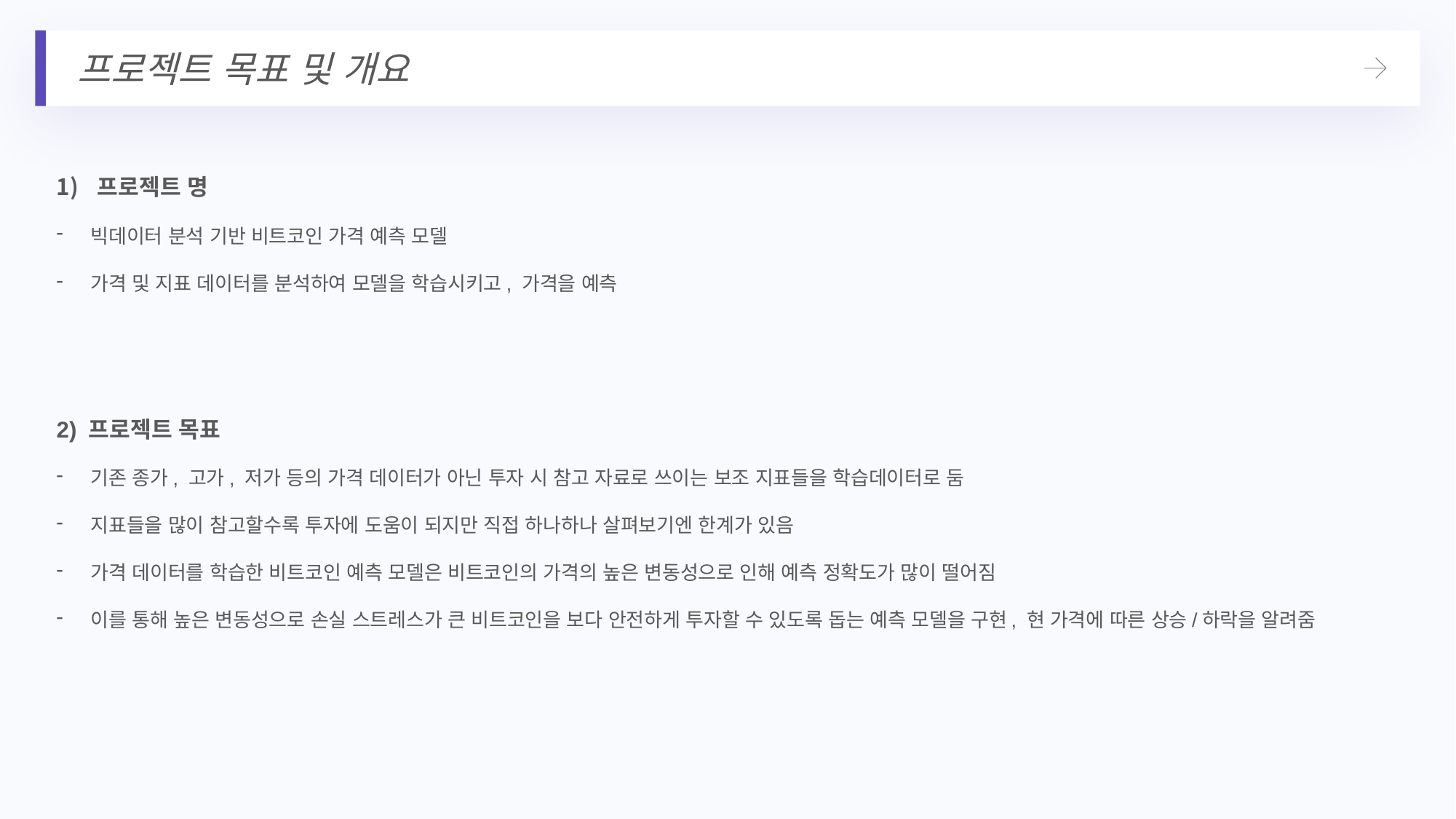

프로젝트 목표 및 개요

프로젝트 명
빅데이터 분석 기반 비트코인 가격 예측 모델
가격 및 지표 데이터를 분석하여 모델을 학습시키고, 가격을 예측
2) 프로젝트 목표
기존 종가, 고가, 저가 등의 가격 데이터가 아닌 투자 시 참고 자료로 쓰이는 보조 지표들을 학습데이터로 둠
지표들을 많이 참고할수록 투자에 도움이 되지만 직접 하나하나 살펴보기엔 한계가 있음
가격 데이터를 학습한 비트코인 예측 모델은 비트코인의 가격의 높은 변동성으로 인해 예측 정확도가 많이 떨어짐
이를 통해 높은 변동성으로 손실 스트레스가 큰 비트코인을 보다 안전하게 투자할 수 있도록 돕는 예측 모델을 구현, 현 가격에 따른 상승/하락을 알려줌